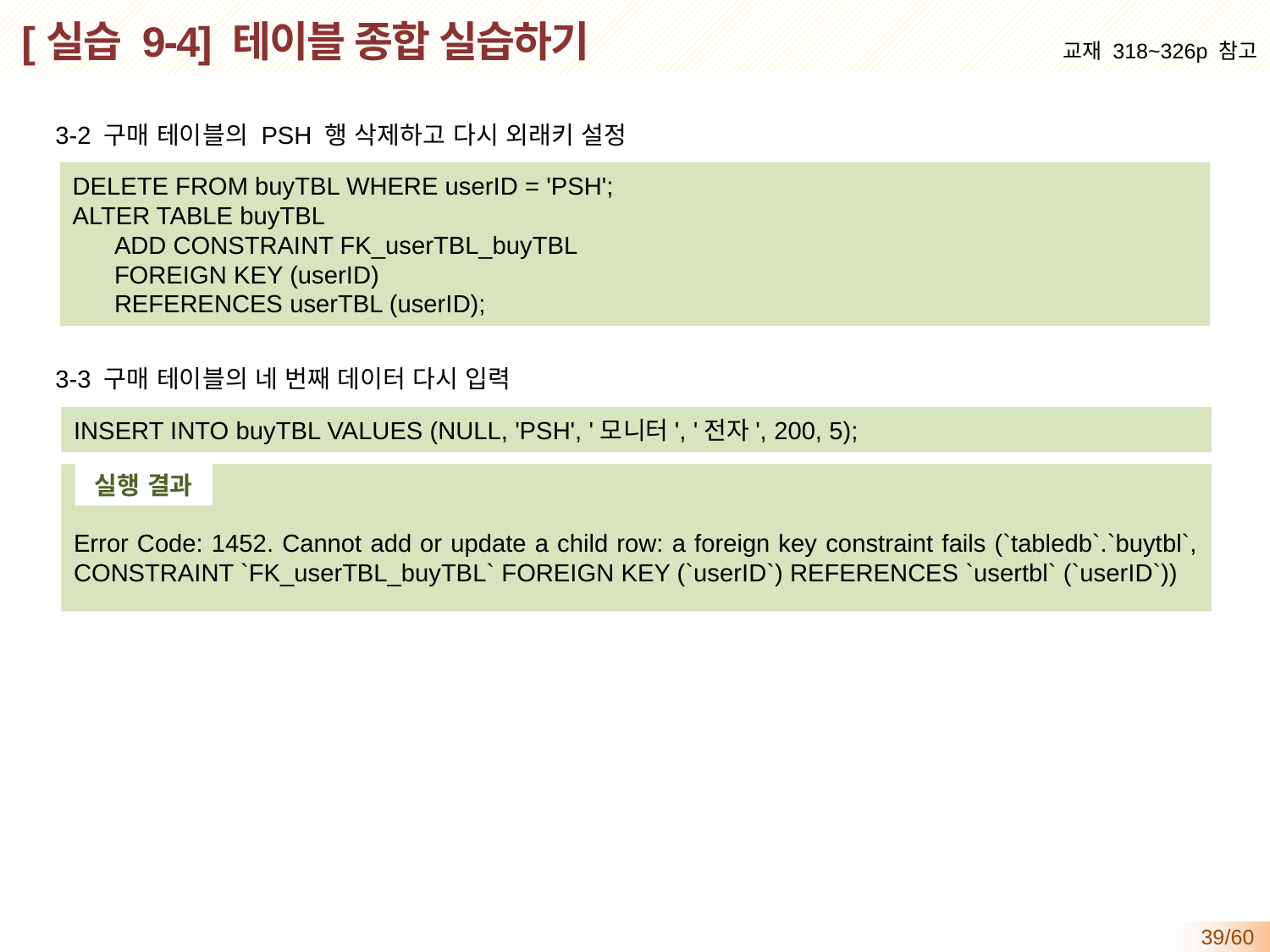

# [실습 9-4] 테이블 종합 실습하기
교재 318~326p 참고
   3-2 구매 테이블의 PSH 행 삭제하고 다시 외래키 설정

   3-3 구매 테이블의 네 번째 데이터 다시 입력

DELETE FROM buyTBL WHERE userID = 'PSH';
ALTER TABLE buyTBL
      ADD CONSTRAINT FK_userTBL_buyTBL
      FOREIGN KEY (userID)
      REFERENCES userTBL (userID);
INSERT INTO buyTBL VALUES (NULL, 'PSH', '모니터', '전자', 200, 5);
실행 결과

Error Code: 1452. Cannot add or update a child row: a foreign key constraint fails (`tabledb`.`buytbl`, CONSTRAINT `FK_userTBL_buyTBL` FOREIGN KEY (`userID`) REFERENCES `usertbl` (`userID`))